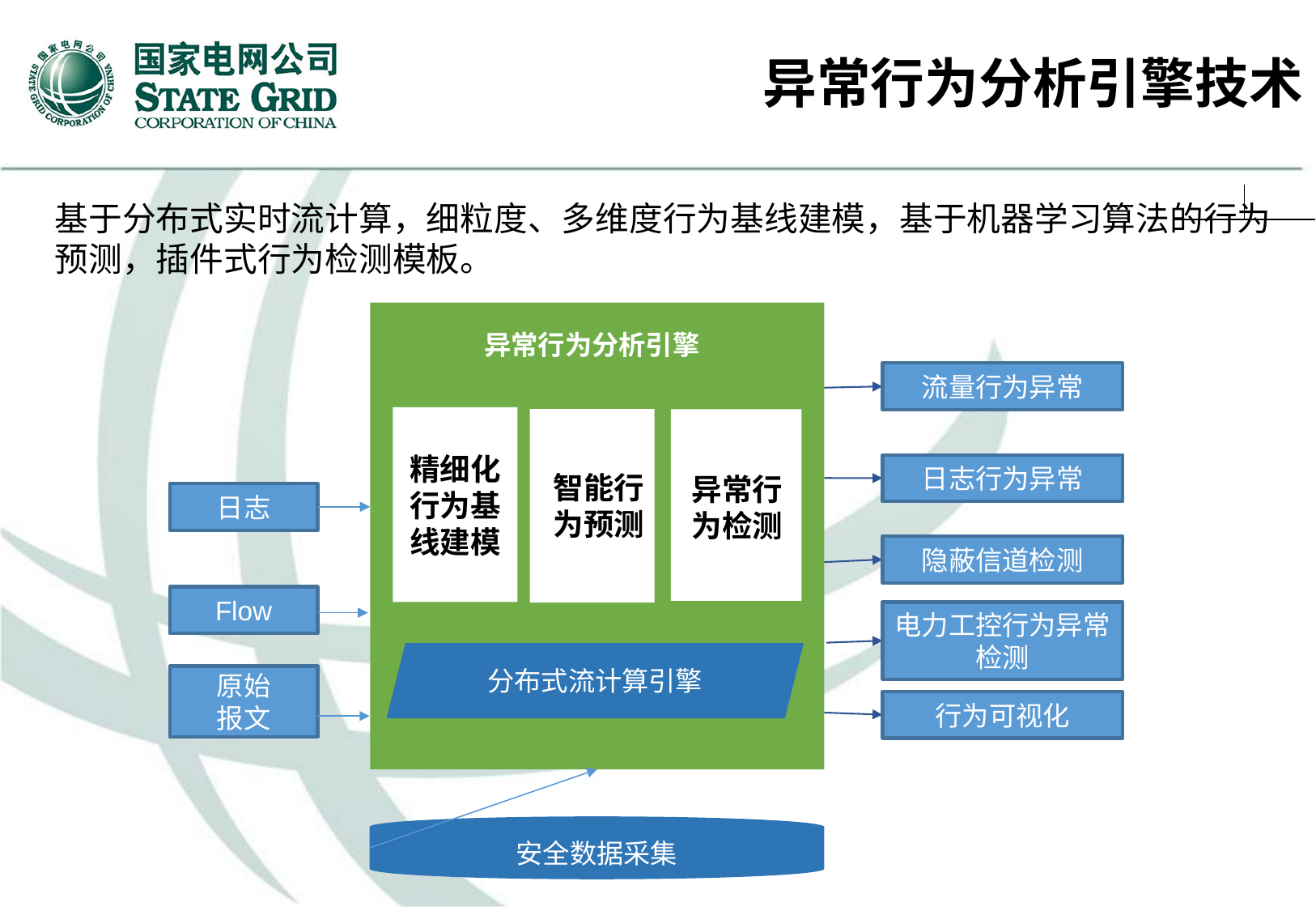

# 异常行为分析引擎技术
基于分布式实时流计算，细粒度、多维度行为基线建模，基于机器学习算法的行为预测，插件式行为检测模板。

异常行为分析引擎
流量行为异常
精细化行为基线建模

日志行为异常
智能行为预测
异常行为检测
日志
隐蔽信道检测
Flow
电力工控行为异常检测
分布式流计算引擎
原始
报文
行为可视化
安全数据采集